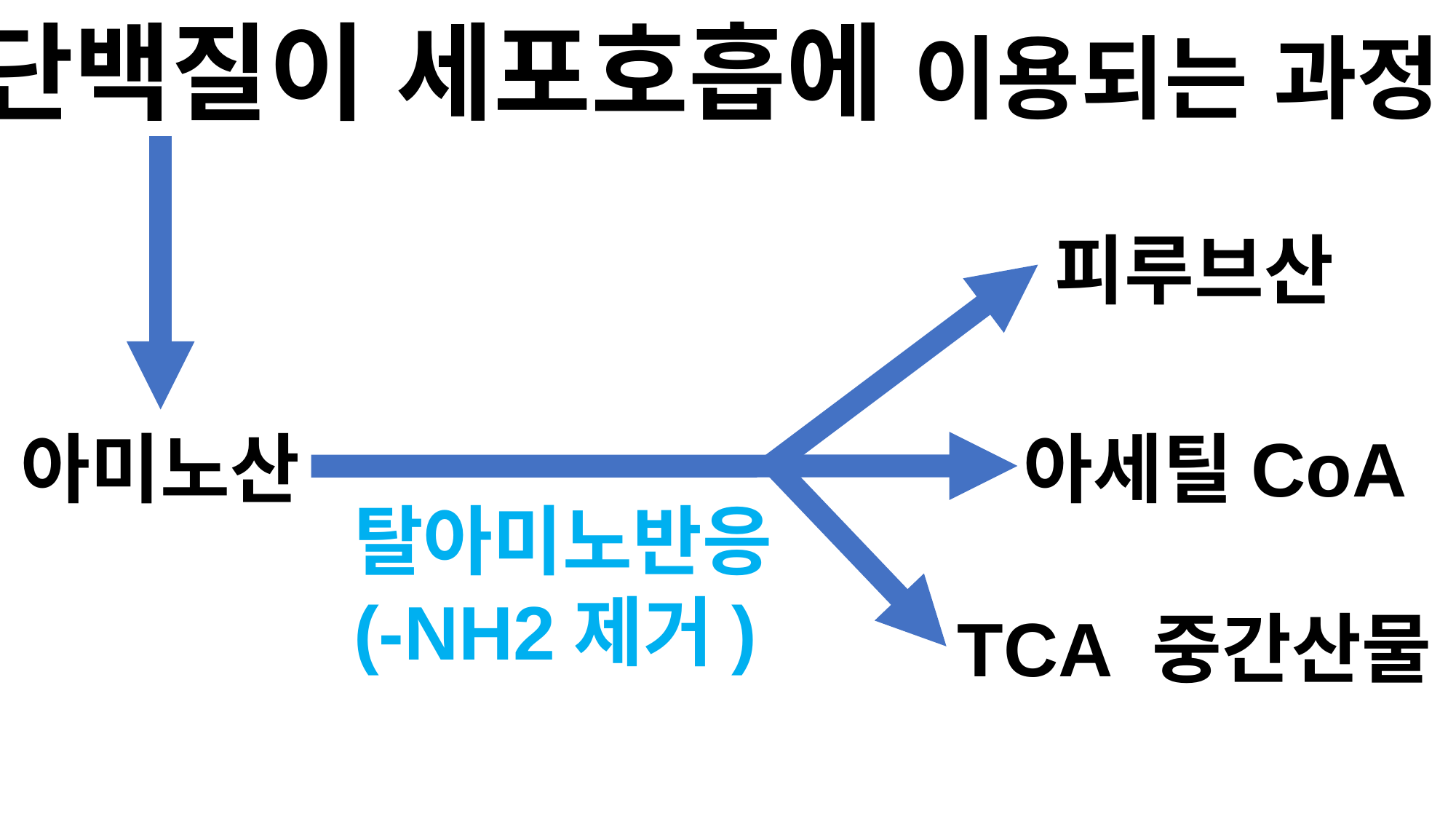

단백질이 세포호흡에 이용되는 과정
피루브산
아미노산
아세틸CoA
탈아미노반응
(-NH2제거)
TCA 중간산물